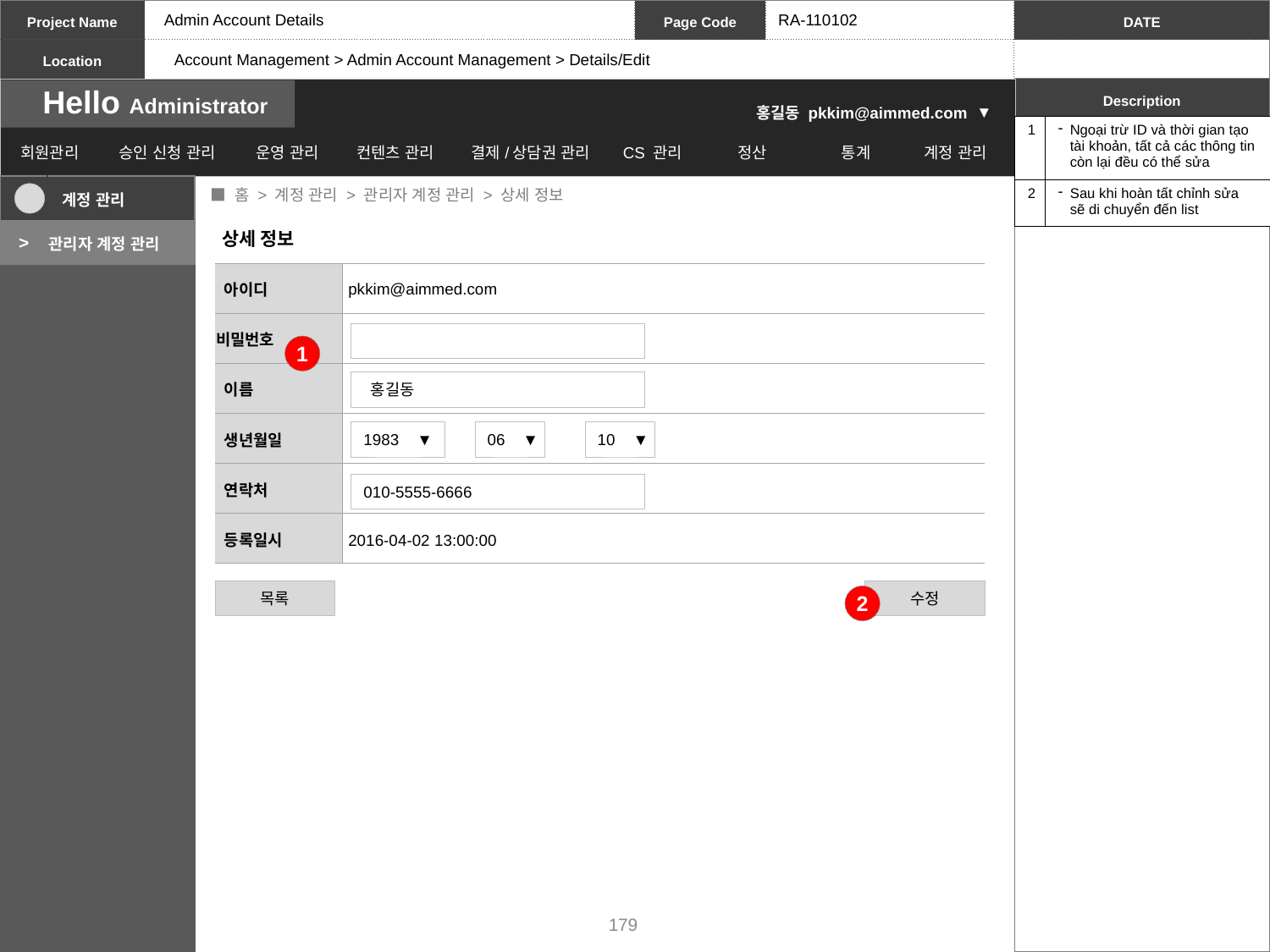

Admin Account Details
RA-110102
Account Management > Admin Account Management > Details/Edit
| 1 | Ngoại trừ ID và thời gian tạo tài khoản, tất cả các thông tin còn lại đều có thể sửa |
| --- | --- |
| 2 | Sau khi hoàn tất chỉnh sửa sẽ di chuyển đến list |
   ■ 홈 > 계정 관리 > 관리자 계정 관리 > 상세 정보

|  | 계정 관리 |
| --- | --- |
| > | 관리자 계정 관리 |

상세 정보
| 아이디 | pkkim@aimmed.com |
| --- | --- |
| 비밀번호 |  |
| 이름 |  |
| 생년월일 | 년 월 일 |
| 연락처 |  |
| 등록일시 | 2016-04-02 13:00:00 |

1
 홍길동
1983    ▼
06    ▼
10    ▼
010-5555-6666
목록
수정
2
179